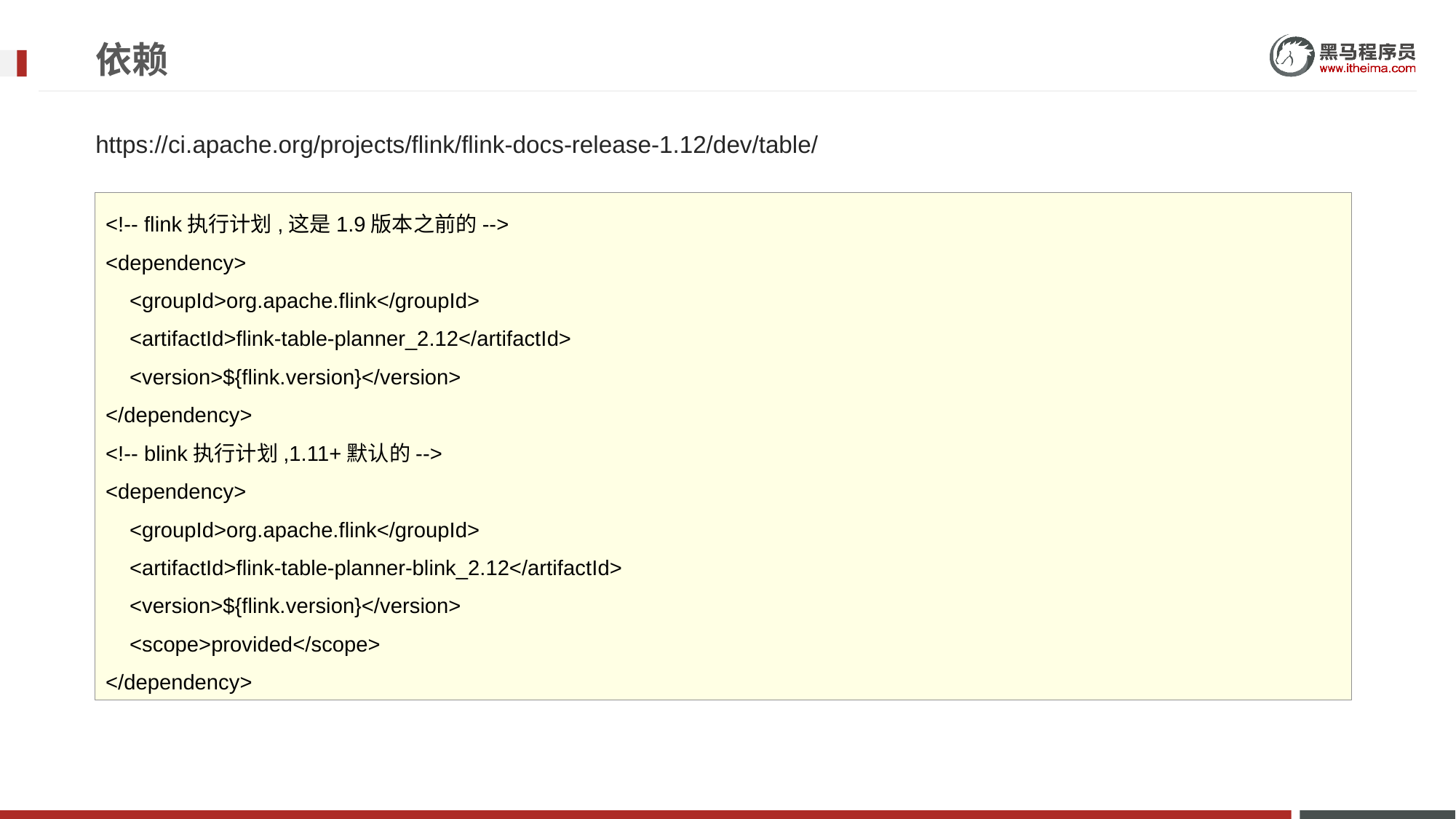

# 依赖
https://ci.apache.org/projects/flink/flink-docs-release-1.12/dev/table/
<!-- flink执行计划,这是1.9版本之前的-->
<dependency>
    <groupId>org.apache.flink</groupId>
    <artifactId>flink-table-planner_2.12</artifactId>
    <version>${flink.version}</version>
</dependency>
<!-- blink执行计划,1.11+默认的-->
<dependency>
    <groupId>org.apache.flink</groupId>
    <artifactId>flink-table-planner-blink_2.12</artifactId>
    <version>${flink.version}</version>
    <scope>provided</scope>
</dependency>